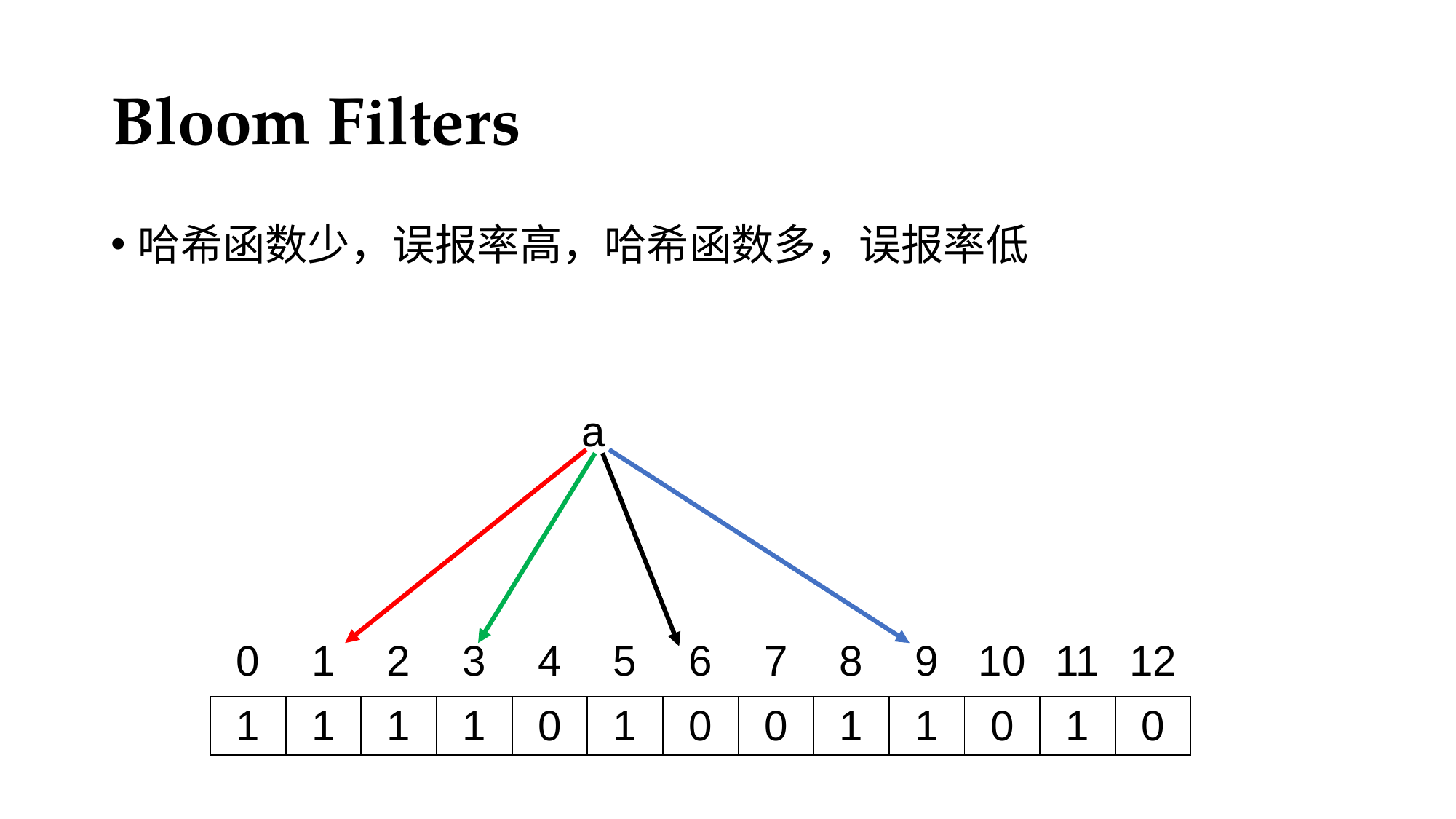

# Bloom Filters
哈希函数少，误报率高，哈希函数多，误报率低
a
| 0 | 1 | 2 | 3 | 4 | 5 | 6 | 7 | 8 | 9 | 10 | 11 | 12 |
| --- | --- | --- | --- | --- | --- | --- | --- | --- | --- | --- | --- | --- |
| 1 | 1 | 1 | 1 | 0 | 1 | 0 | 0 | 1 | 1 | 0 | 1 | 0 |
| --- | --- | --- | --- | --- | --- | --- | --- | --- | --- | --- | --- | --- |